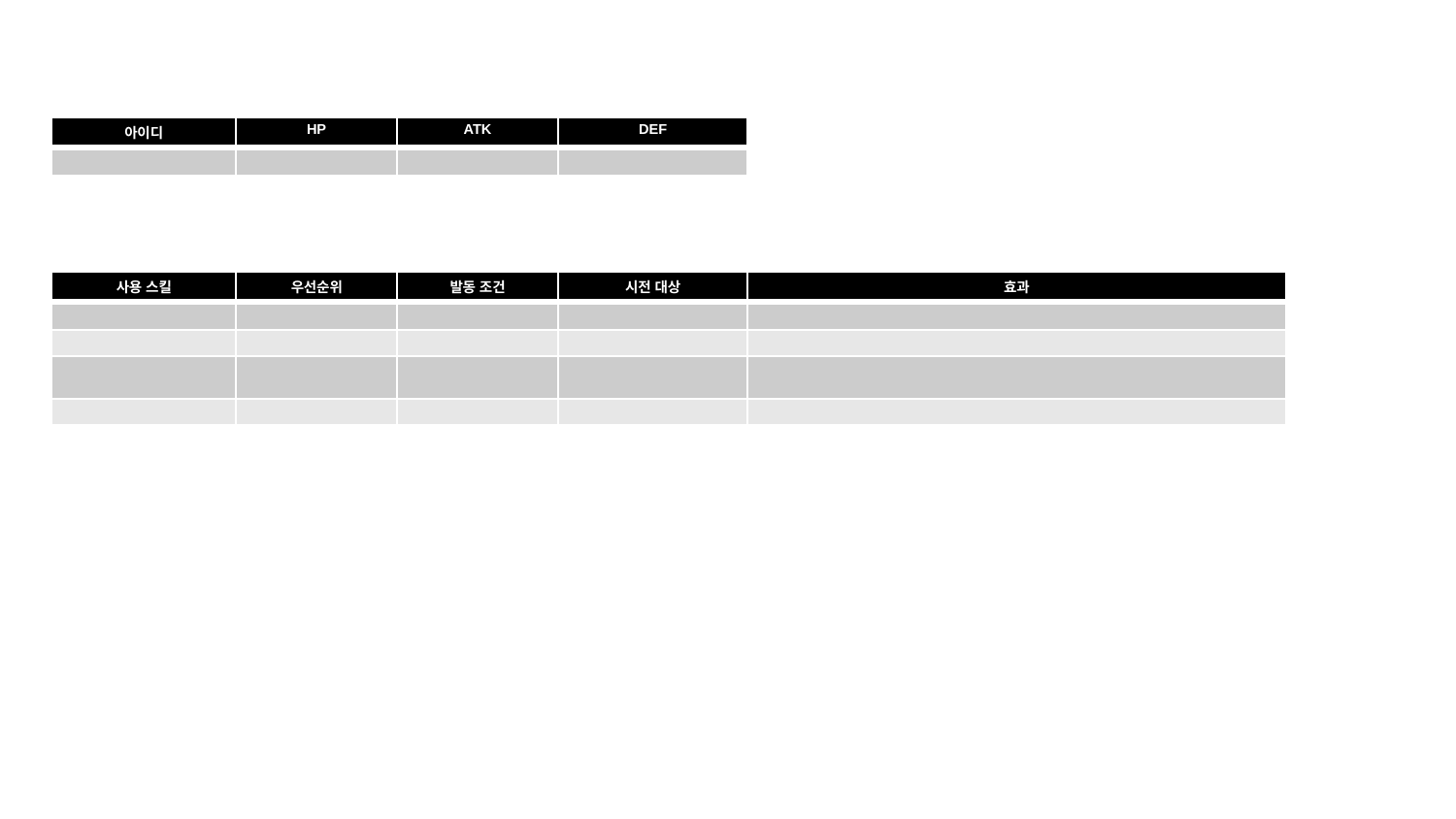

| 아이디 | HP | ATK | DEF |
| --- | --- | --- | --- |
|  |  |  |  |
| 사용 스킬 | 우선순위 | 발동 조건 | 시전 대상 | 효과 |
| --- | --- | --- | --- | --- |
|  |  |  |  |  |
|  |  |  |  |  |
|  |  |  |  |  |
|  |  |  |  |  |